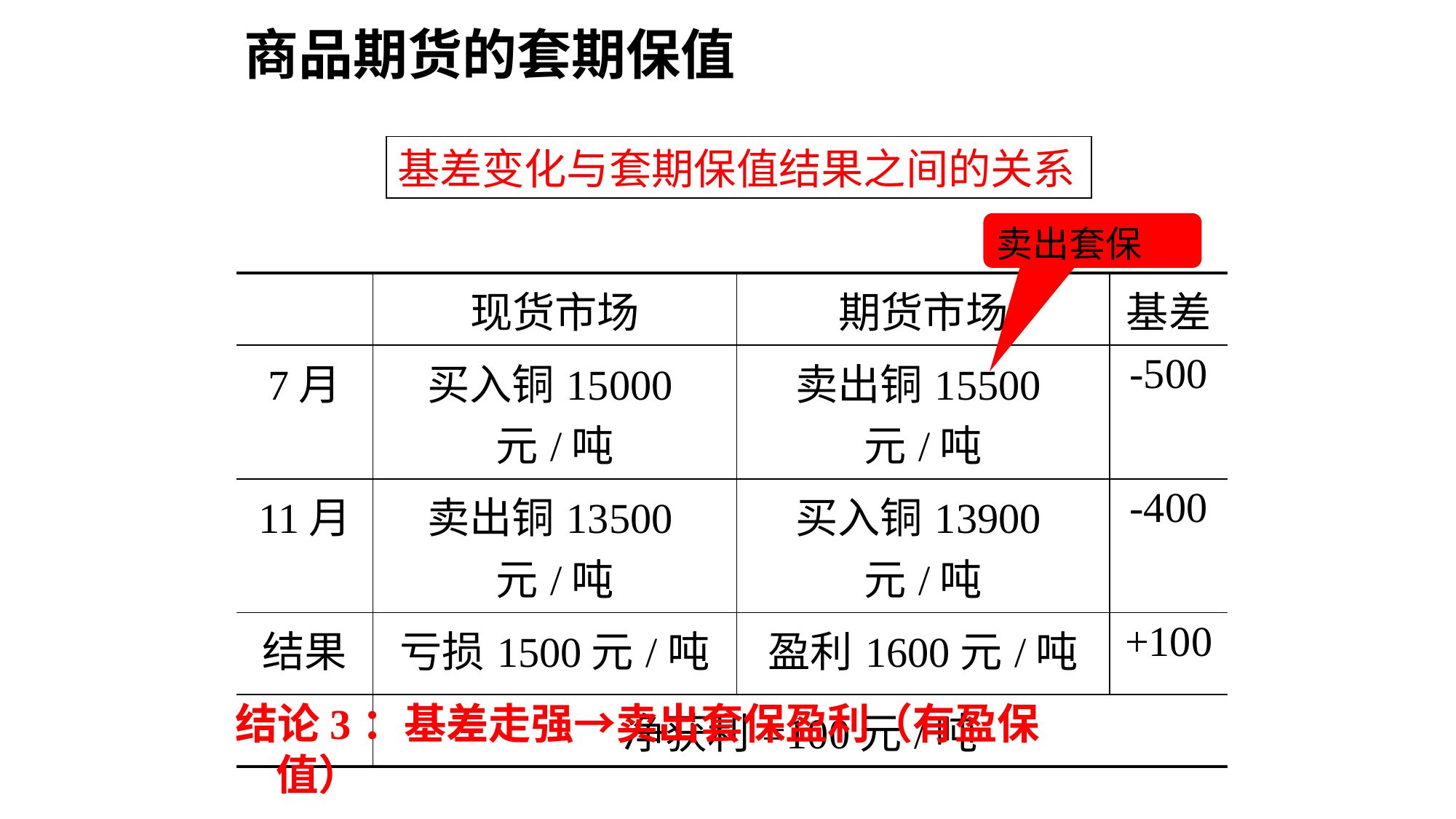

# 商品期货的套期保值
基差变化与套期保值结果之间的关系
卖出套保

|  | 现货市场 | 期货市场 | 基差 |
| --- | --- | --- | --- |
| 7月 | 买入铜15000元/吨 | 卖出铜15500元/吨 | -500 |
| 11月 | 卖出铜13500元/吨 | 买入铜13900元/吨 | -400 |
| 结果 | 亏损1500元/吨 | 盈利1600元/吨 | +100 |
|  | 净获利=100元/吨 |  |  |

结论3：基差走强→卖出套保盈利（有盈保值）